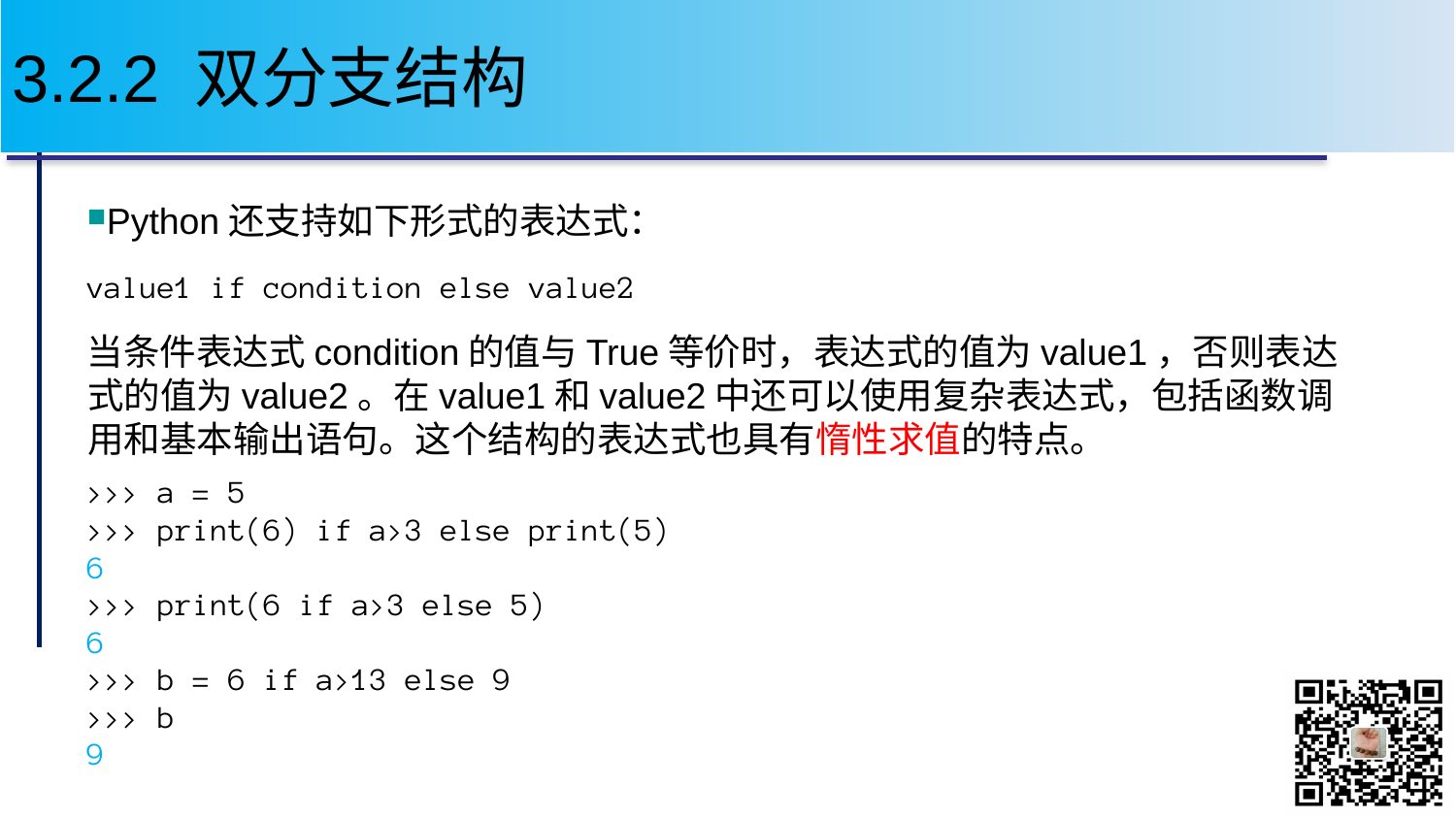

# 3.2.2 双分支结构
Python还支持如下形式的表达式：
value1 if condition else value2
当条件表达式condition的值与True等价时，表达式的值为value1，否则表达式的值为value2。在value1和value2中还可以使用复杂表达式，包括函数调用和基本输出语句。这个结构的表达式也具有惰性求值的特点。
>>> a = 5
>>> print(6) if a>3 else print(5)
6
>>> print(6 if a>3 else 5)
6
>>> b = 6 if a>13 else 9
>>> b
9